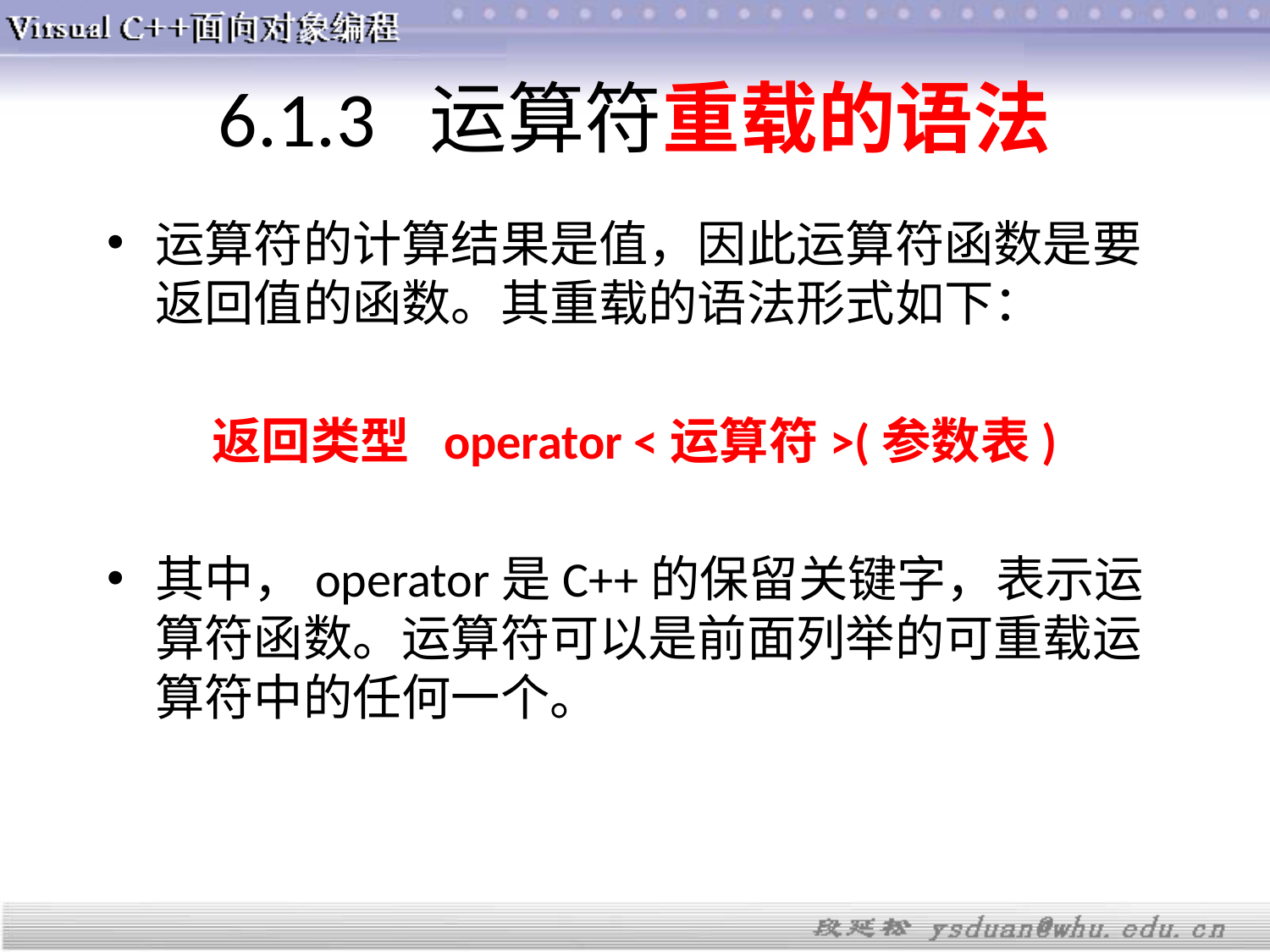

# 6.1.3  运算符重载的语法
运算符的计算结果是值，因此运算符函数是要返回值的函数。其重载的语法形式如下：

返回类型  operator <运算符>(参数表)

其中，operator是C++的保留关键字，表示运算符函数。运算符可以是前面列举的可重载运算符中的任何一个。